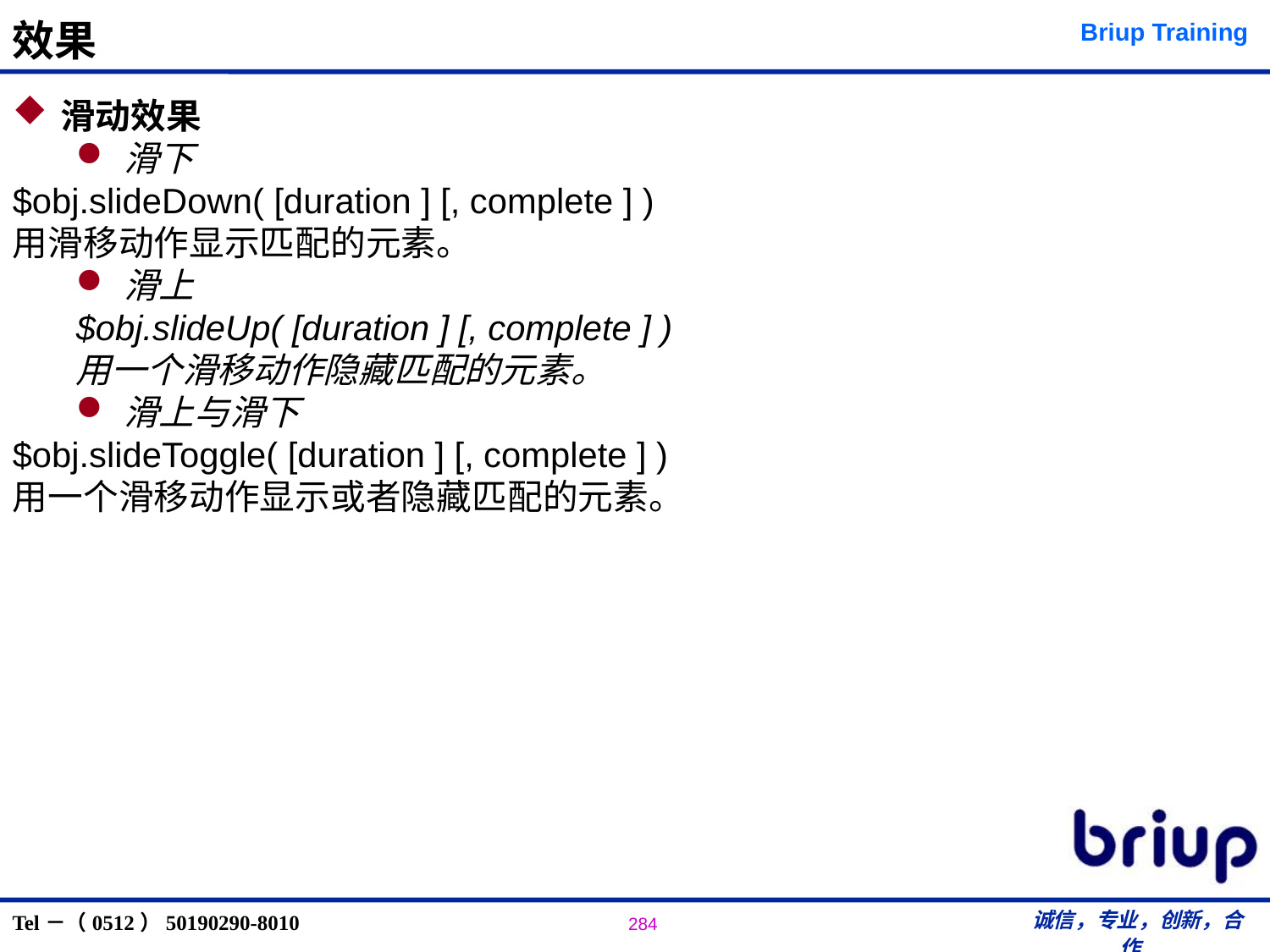

# 效果

滑动效果
滑下
$obj.slideDown( [duration ] [, complete ] )
用滑移动作显示匹配的元素。
滑上
$obj.slideUp( [duration ] [, complete ] )
用一个滑移动作隐藏匹配的元素。
滑上与滑下
$obj.slideToggle( [duration ] [, complete ] )
用一个滑移动作显示或者隐藏匹配的元素。